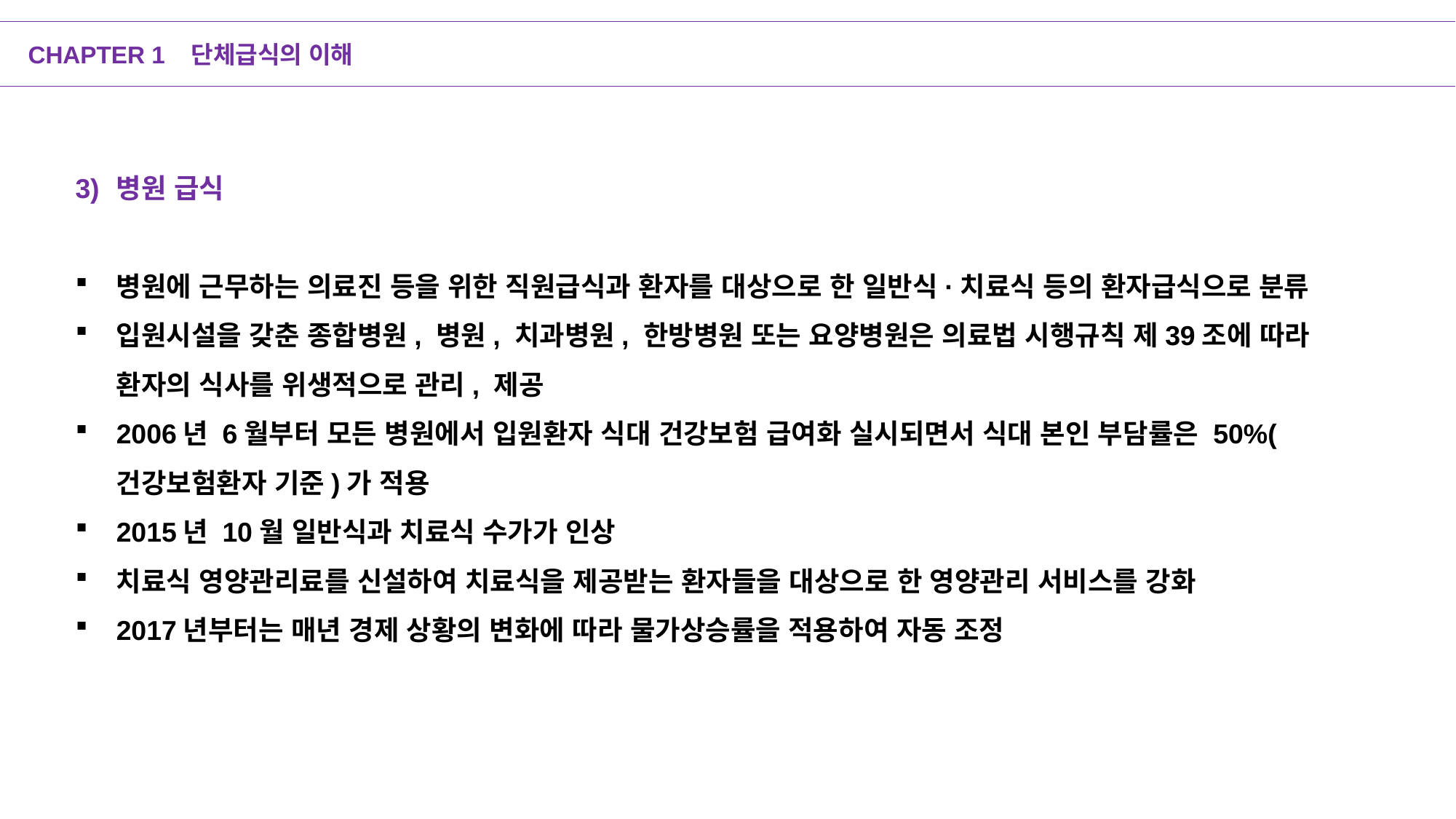

CHAPTER 1   단체급식의 이해
3)	병원 급식

병원에 근무하는 의료진 등을 위한 직원급식과 환자를 대상으로 한 일반식·치료식 등의 환자급식으로 분류
입원시설을 갖춘 종합병원, 병원, 치과병원, 한방병원 또는 요양병원은 의료법 시행규칙 제39조에 따라 환자의 식사를 위생적으로 관리, 제공
2006년 6월부터 모든 병원에서 입원환자 식대 건강보험 급여화 실시되면서 식대 본인 부담률은 50%(건강보험환자 기준)가 적용
2015년 10월 일반식과 치료식 수가가 인상
치료식 영양관리료를 신설하여 치료식을 제공받는 환자들을 대상으로 한 영양관리 서비스를 강화
2017년부터는 매년 경제 상황의 변화에 따라 물가상승률을 적용하여 자동 조정